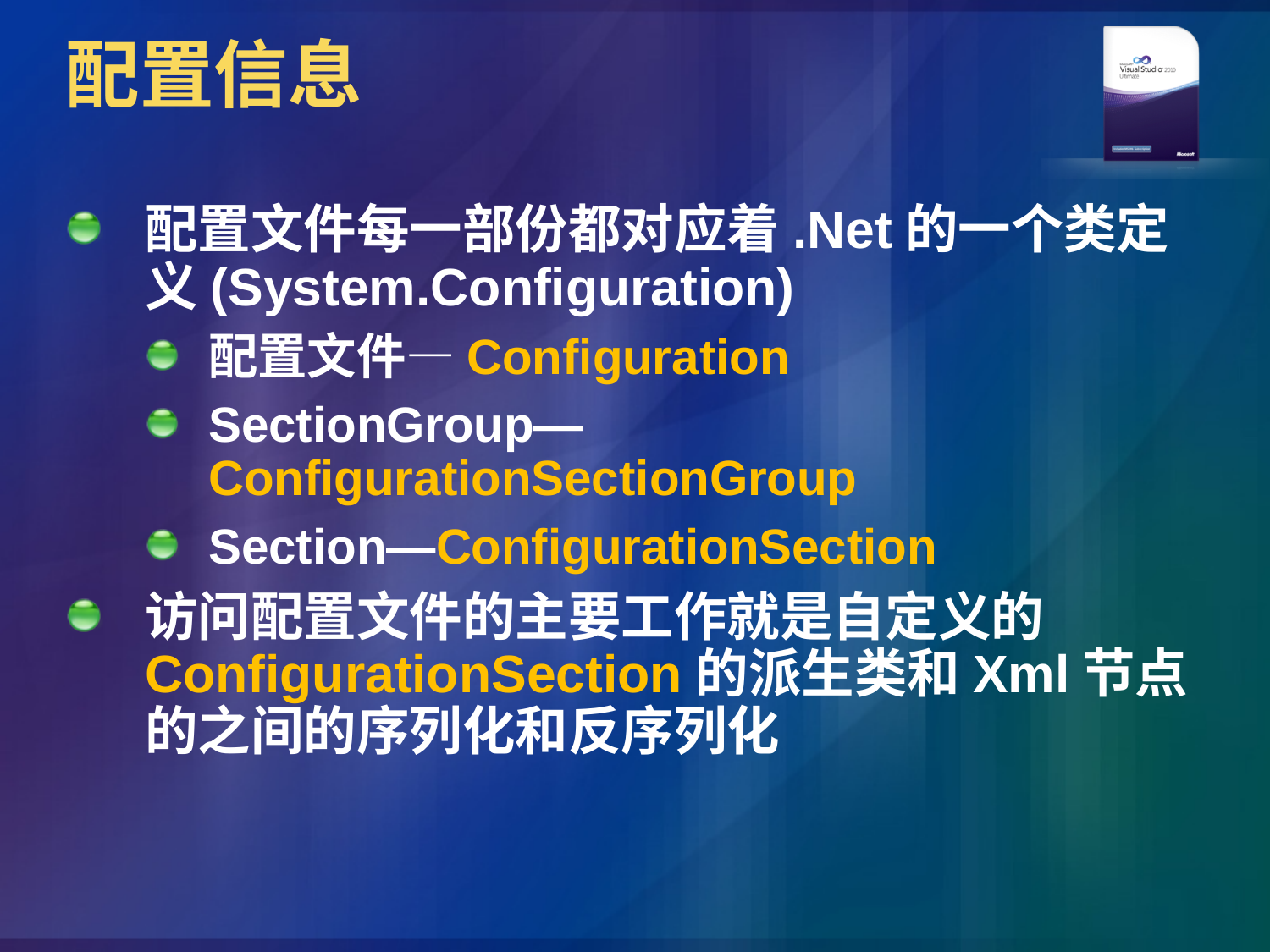

# 配置信息
配置文件每一部份都对应着.Net的一个类定义(System.Configuration)
配置文件—Configuration
SectionGroup—ConfigurationSectionGroup
Section—ConfigurationSection
访问配置文件的主要工作就是自定义的ConfigurationSection的派生类和Xml节点的之间的序列化和反序列化